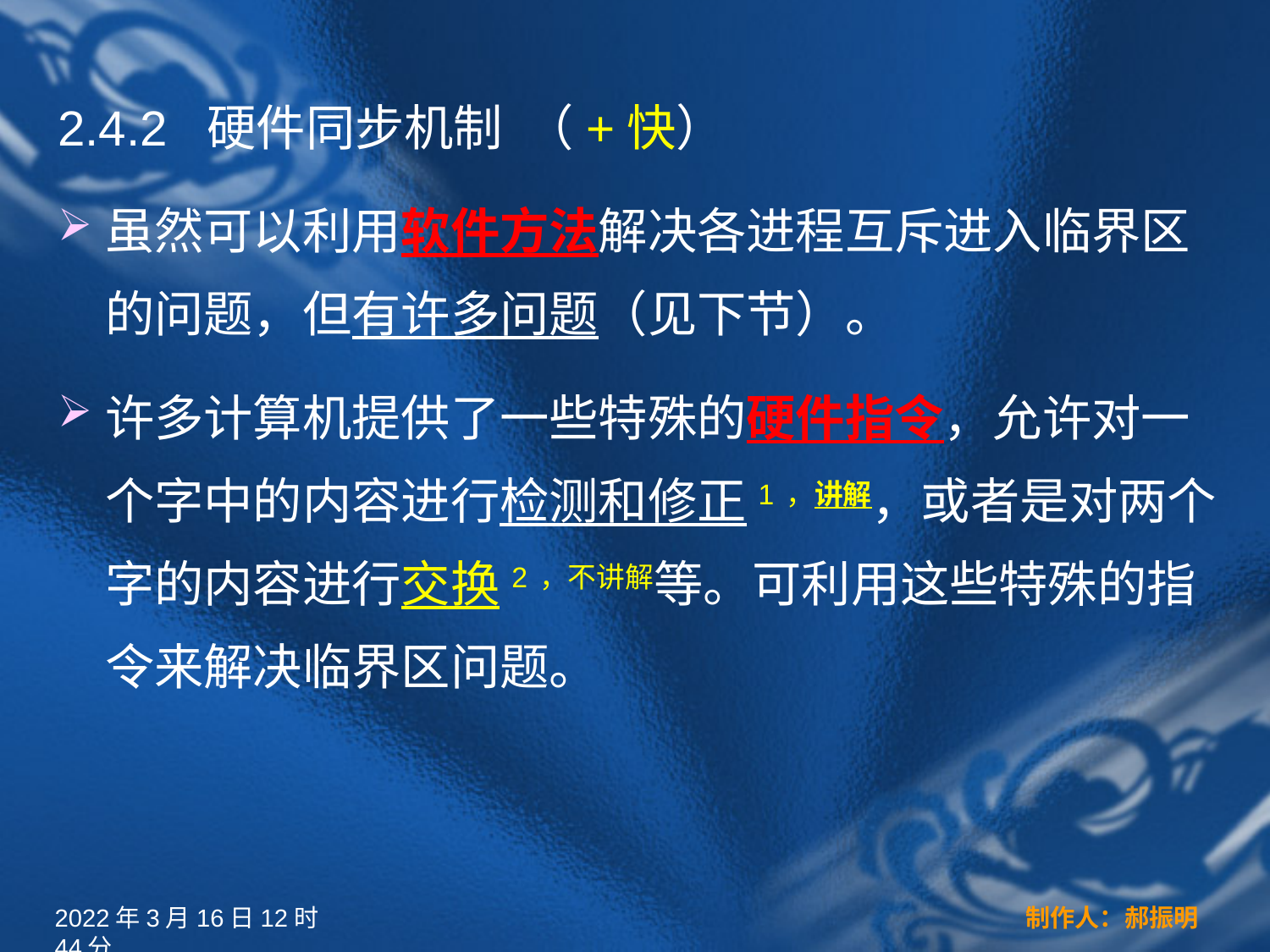

2.4.2  硬件同步机制  （+快）
虽然可以利用软件方法解决各进程互斥进入临界区的问题，但有许多问题（见下节）。
许多计算机提供了一些特殊的硬件指令，允许对一个字中的内容进行检测和修正1，讲解，或者是对两个字的内容进行交换2，不讲解等。可利用这些特殊的指令来解决临界区问题。
2022年3月16日12时44分
制作人：郝振明